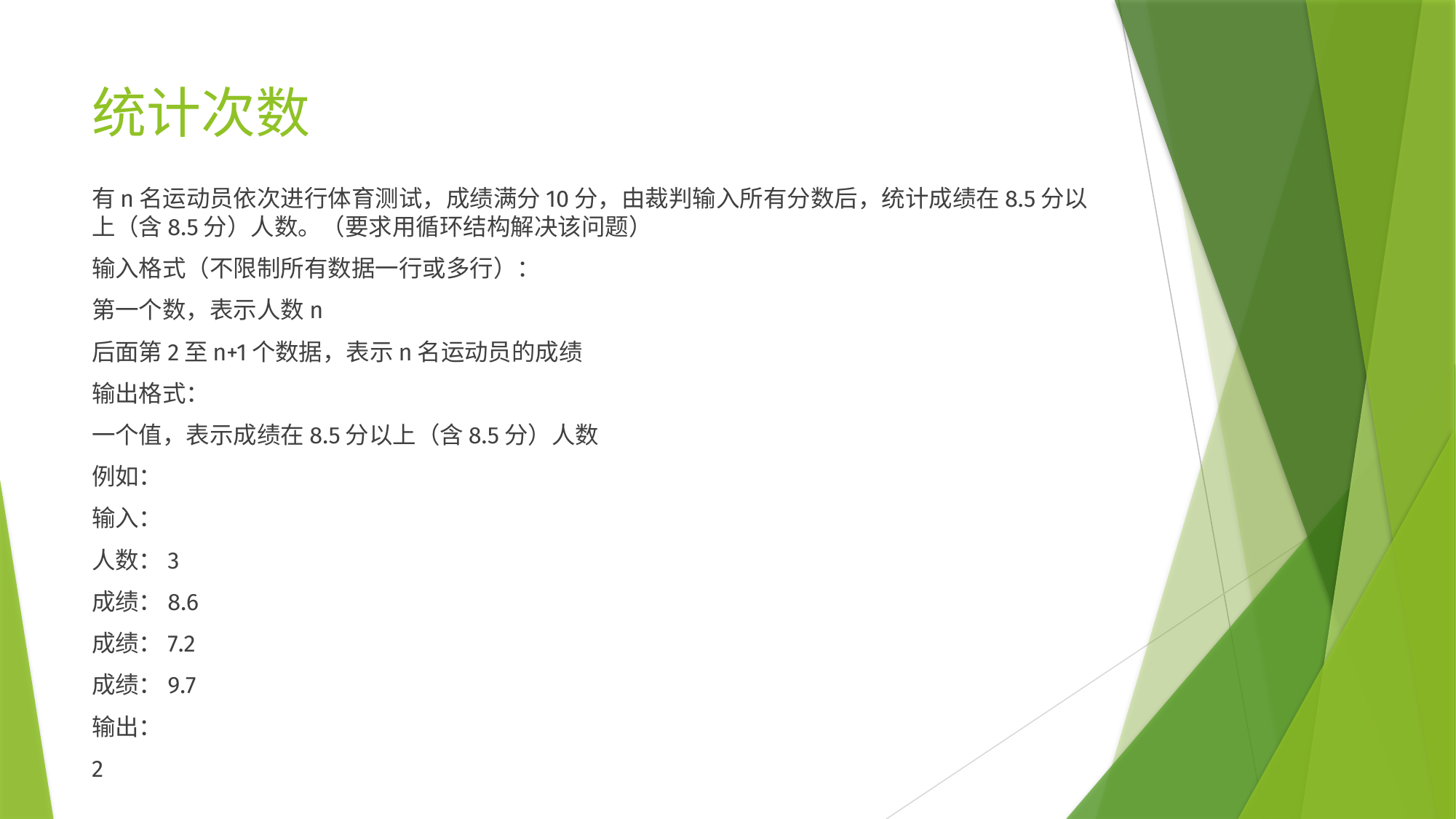

# 统计次数
有n名运动员依次进行体育测试，成绩满分10分，由裁判输入所有分数后，统计成绩在8.5分以上（含8.5分）人数。（要求用循环结构解决该问题）
输入格式（不限制所有数据一行或多行）：
第一个数，表示人数n
后面第2至n+1个数据，表示n名运动员的成绩
输出格式：
一个值，表示成绩在8.5分以上（含8.5分）人数
例如：
输入：
人数：3
成绩：8.6
成绩：7.2
成绩：9.7
输出：
2